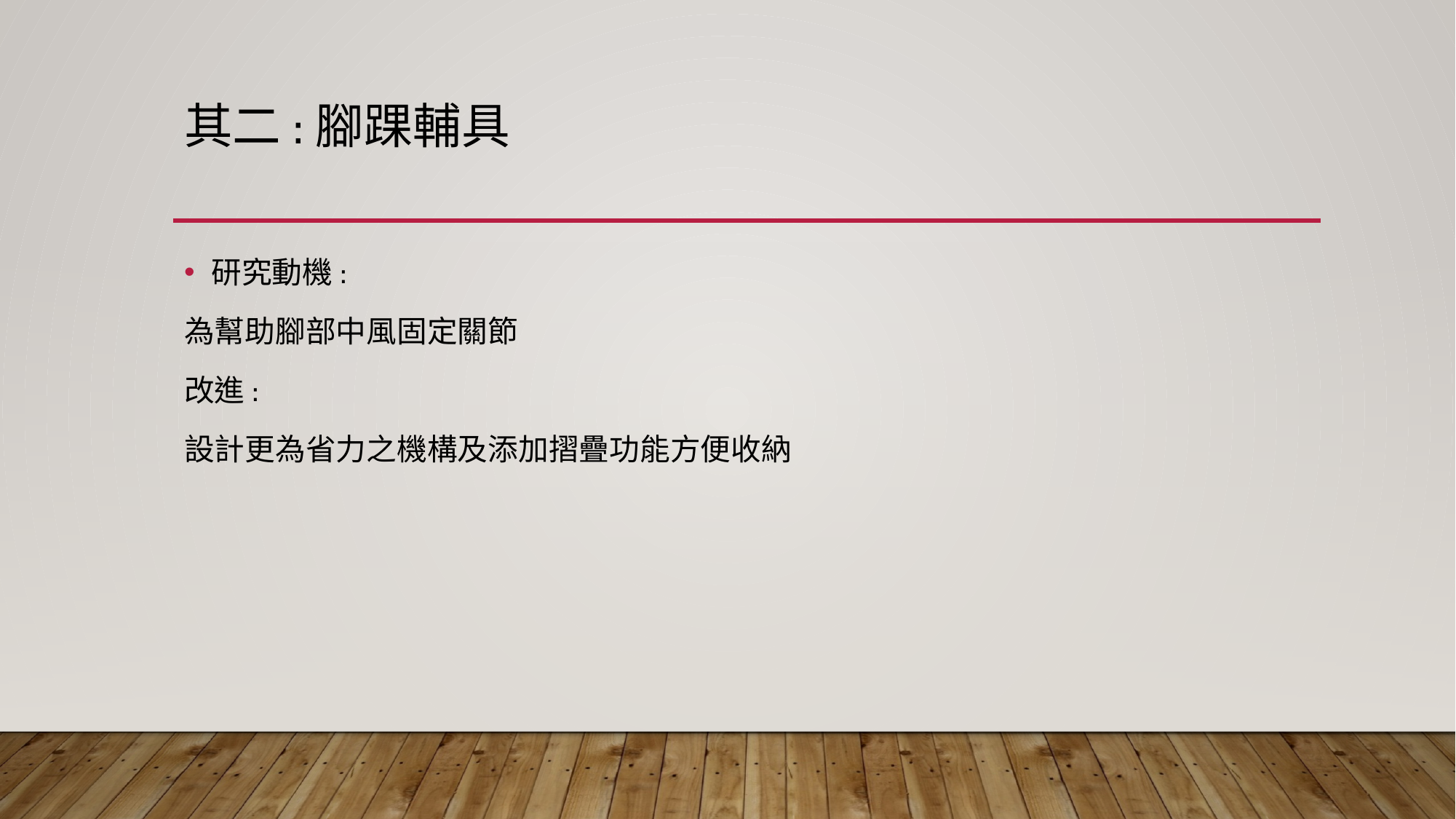

# 其二:腳踝輔具
研究動機:
為幫助腳部中風固定關節
改進:
設計更為省力之機構及添加摺疊功能方便收納